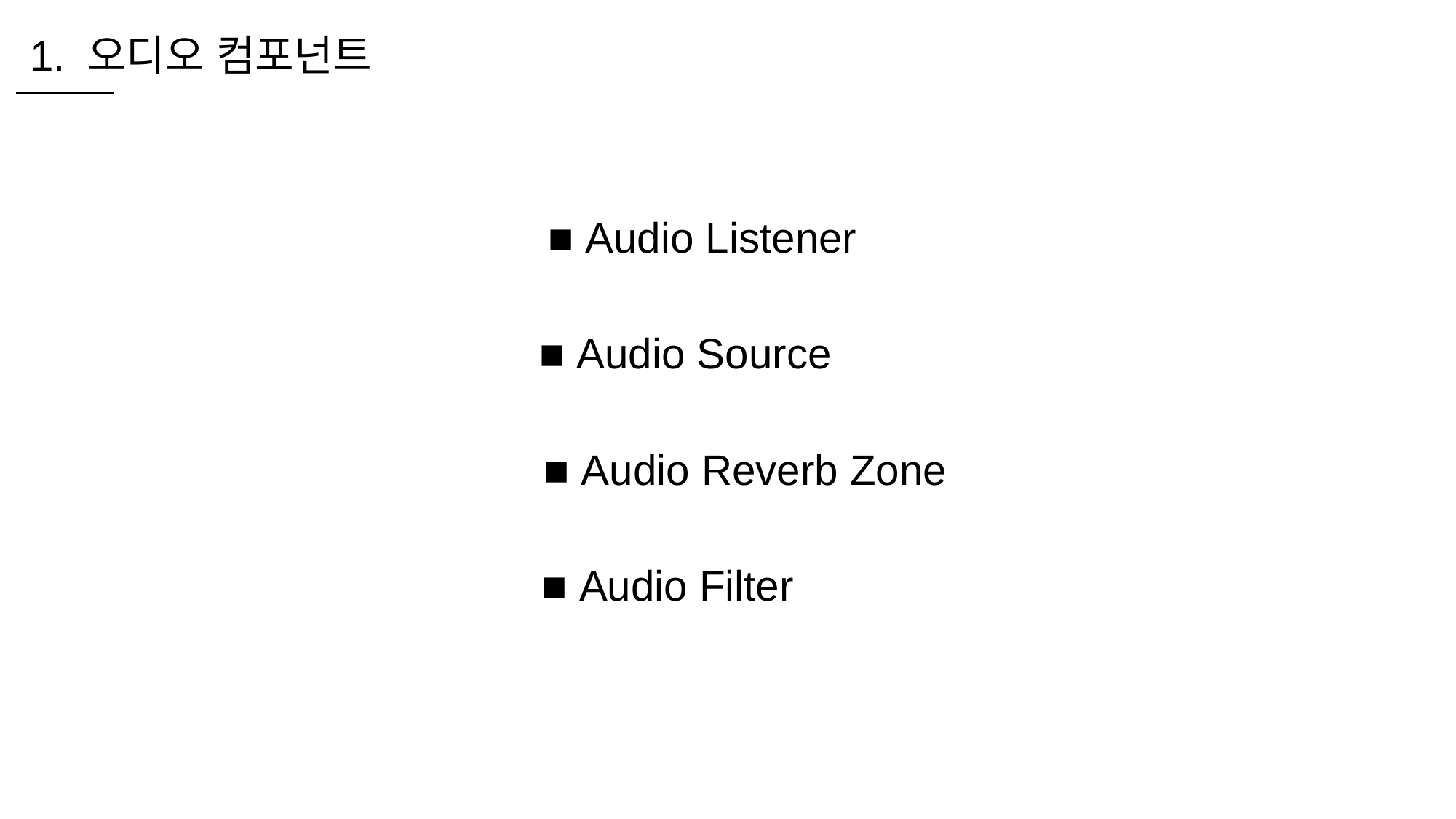

1. 오디오 컴포넌트
■ Audio Listener
■ Audio Source
■ Audio Reverb Zone
■ Audio Filter